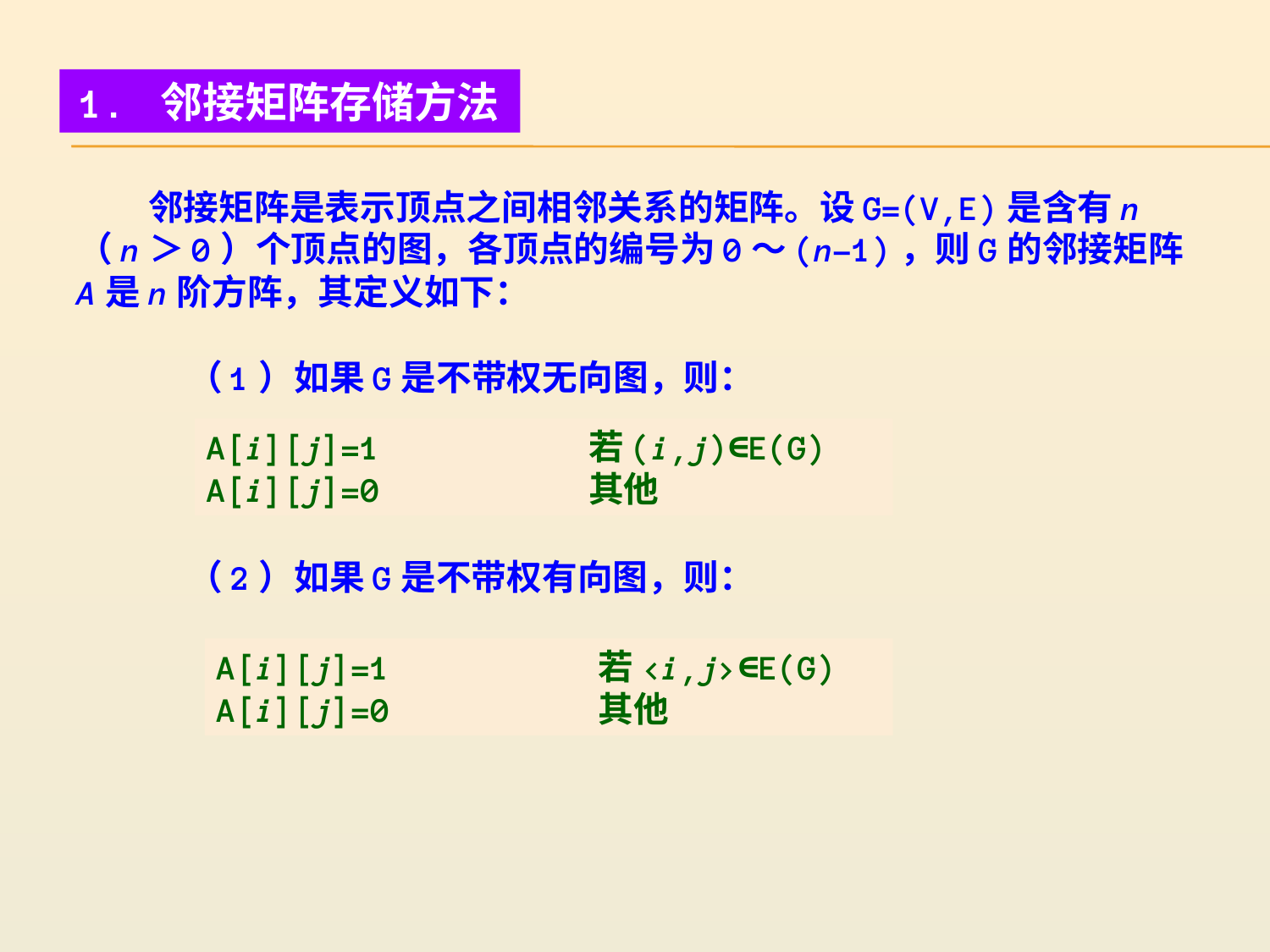

1. 邻接矩阵存储方法
　　邻接矩阵是表示顶点之间相邻关系的矩阵。设G=(V,E)是含有n（n＞0）个顶点的图，各顶点的编号为0～(n-1)，则G的邻接矩阵A是n阶方阵，其定义如下：
（1）如果G是不带权无向图，则：
A[i][j]=1		若(i,j)∈E(G)
A[i][j]=0		其他

（2）如果G是不带权有向图，则：
A[i][j]=1		若<i,j>∈E(G)
A[i][j]=0		其他